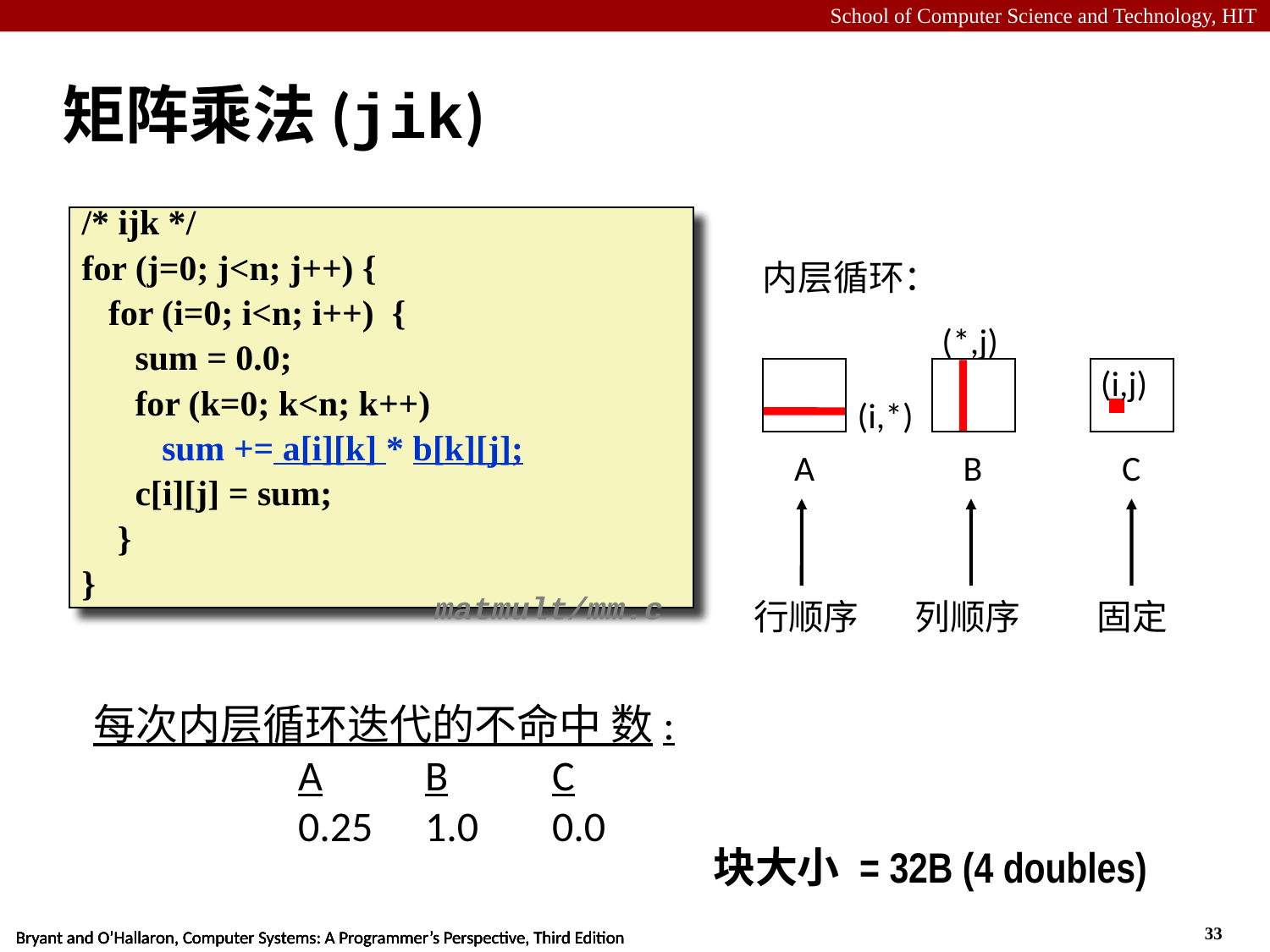

# 矩阵乘法(jik)
/* ijk */
for (j=0; j<n; j++) {
   for (i=0; i<n; i++)  {
      sum = 0.0;
      for (k=0; k<n; k++)
         sum += a[i][k] * b[k][j];
      c[i][j] = sum;
    }
}
matmult/mm.c
内层循环：
(*,j)
(i,j)

(i,*)

A
B
C

行顺序
固定
列顺序
每次内层循环迭代的不命中 数:
		A	B	C
		0.25	1.0	0.0
块大小 = 32B (4 doubles)